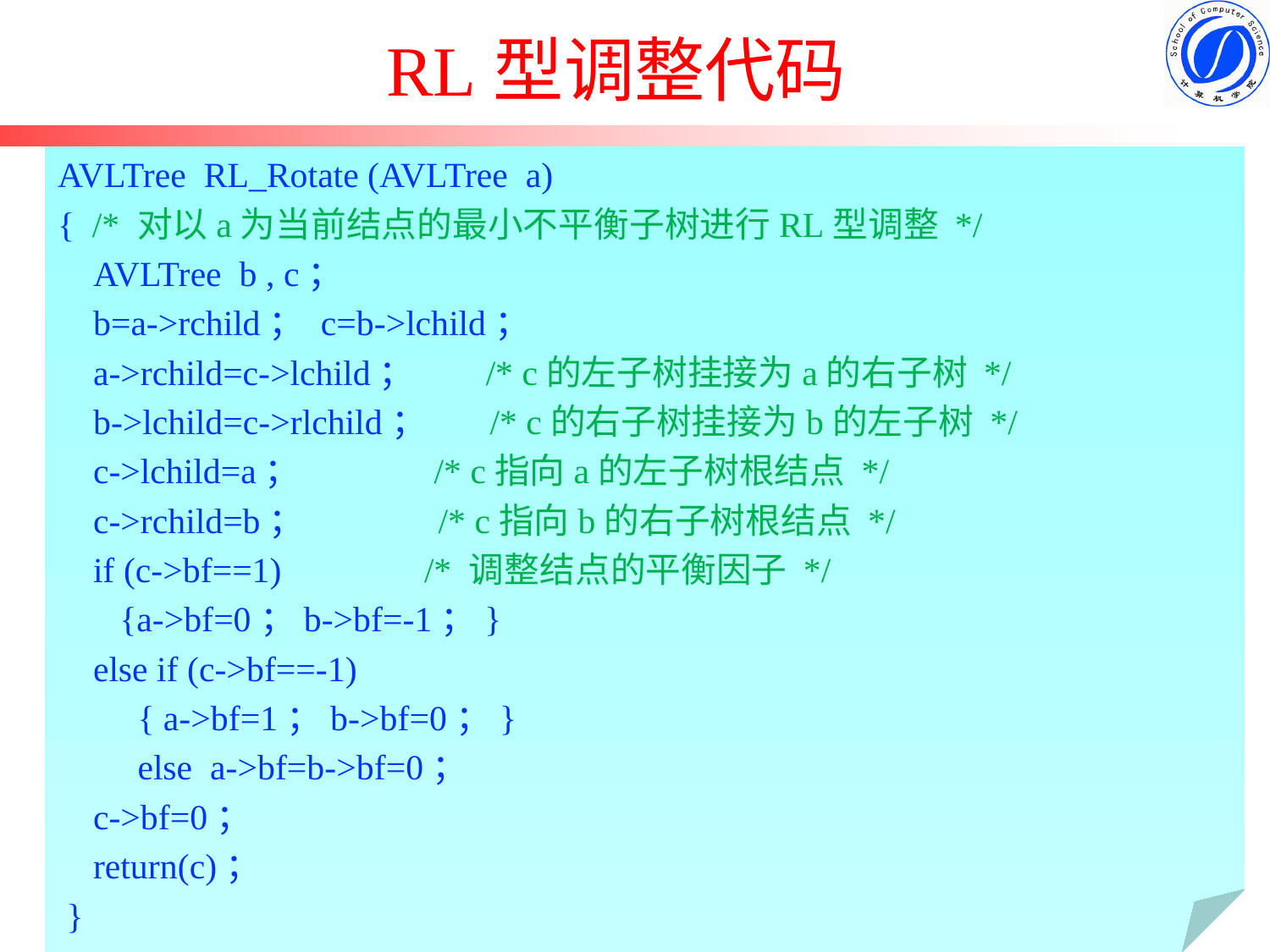

# RL型调整代码
AVLTree  RL_Rotate (AVLTree  a)
{  /* 对以a为当前结点的最小不平衡子树进行RL型调整 */
    AVLTree  b , c；
    b=a->rchild； c=b->lchild；
    a->rchild=c->lchild；        /* c的左子树挂接为a的右子树 */
    b->lchild=c->rlchild；       /* c的右子树挂接为b的左子树 */
    c->lchild=a；                /* c指向a的左子树根结点 */
    c->rchild=b；                /* c指向b的右子树根结点 */
    if (c->bf==1)                /* 调整结点的平衡因子 */
       {a->bf=0；b->bf=-1；}
    else if (c->bf==-1)
         { a->bf=1；b->bf=0；}
         else  a->bf=b->bf=0；
    c->bf=0；
    return(c)；
 }